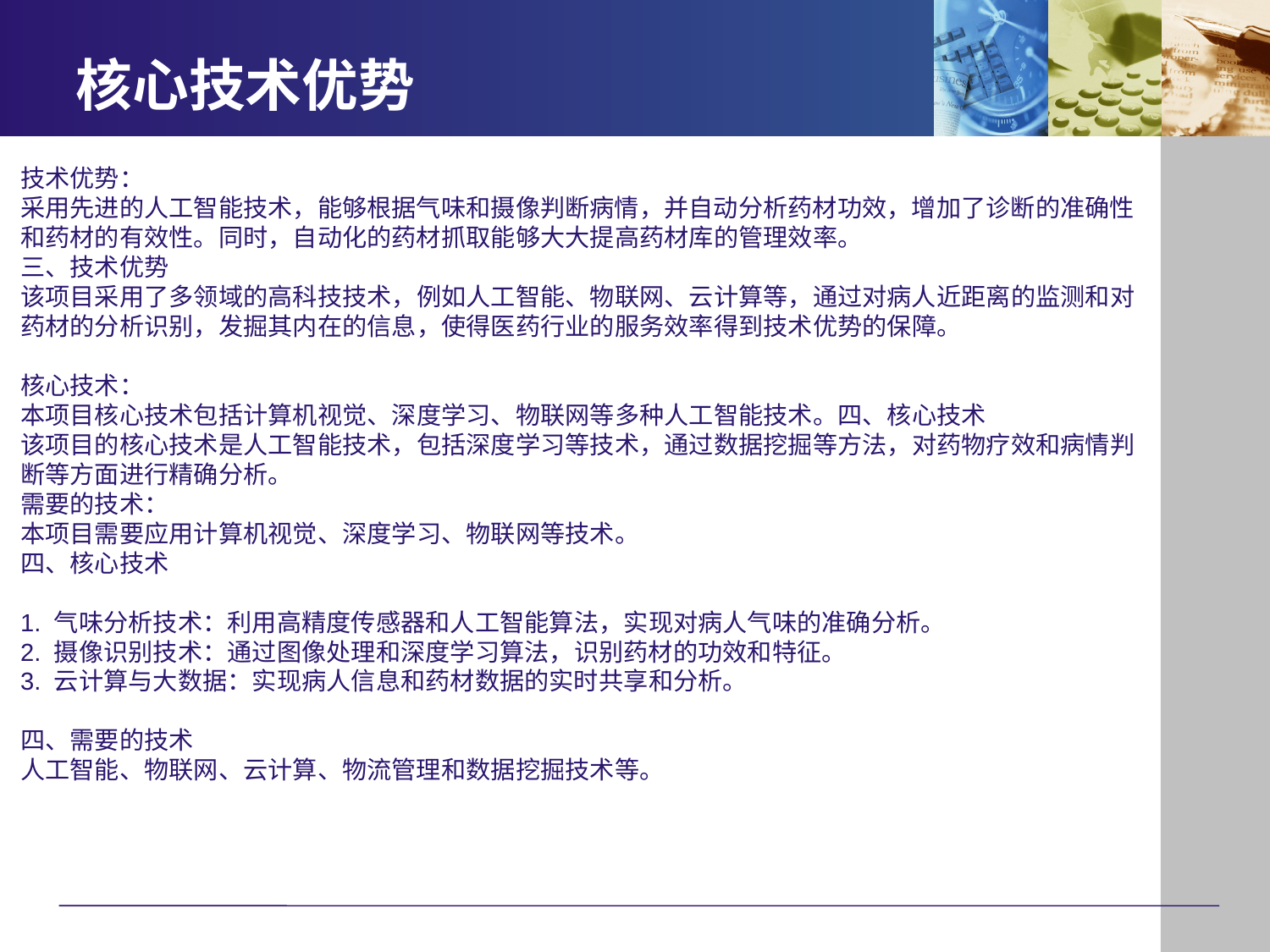

# 核心技术优势
技术优势：
采用先进的人工智能技术，能够根据气味和摄像判断病情，并自动分析药材功效，增加了诊断的准确性和药材的有效性。同时，自动化的药材抓取能够大大提高药材库的管理效率。
三、技术优势
该项目采用了多领域的高科技技术，例如人工智能、物联网、云计算等，通过对病人近距离的监测和对药材的分析识别，发掘其内在的信息，使得医药行业的服务效率得到技术优势的保障。

核心技术：
本项目核心技术包括计算机视觉、深度学习、物联网等多种人工智能技术。四、核心技术
该项目的核心技术是人工智能技术，包括深度学习等技术，通过数据挖掘等方法，对药物疗效和病情判断等方面进行精确分析。
需要的技术：
本项目需要应用计算机视觉、深度学习、物联网等技术。
四、核心技术

1. 气味分析技术：利用高精度传感器和人工智能算法，实现对病人气味的准确分析。
2. 摄像识别技术：通过图像处理和深度学习算法，识别药材的功效和特征。
3. 云计算与大数据：实现病人信息和药材数据的实时共享和分析。

四、需要的技术
人工智能、物联网、云计算、物流管理和数据挖掘技术等。